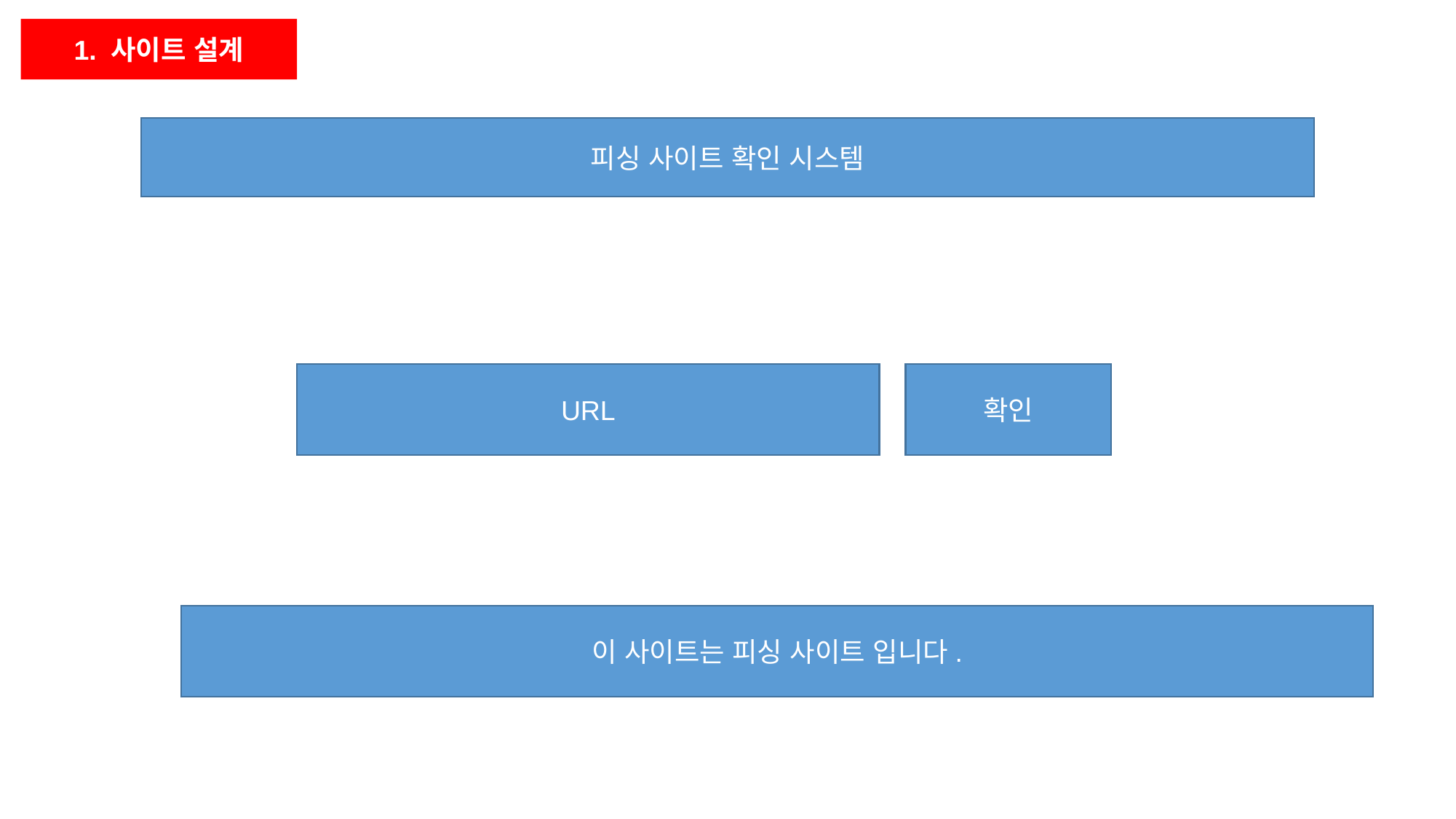

1. 사이트 설계
피싱 사이트 확인 시스템
확인
URL
이 사이트는 피싱 사이트 입니다.